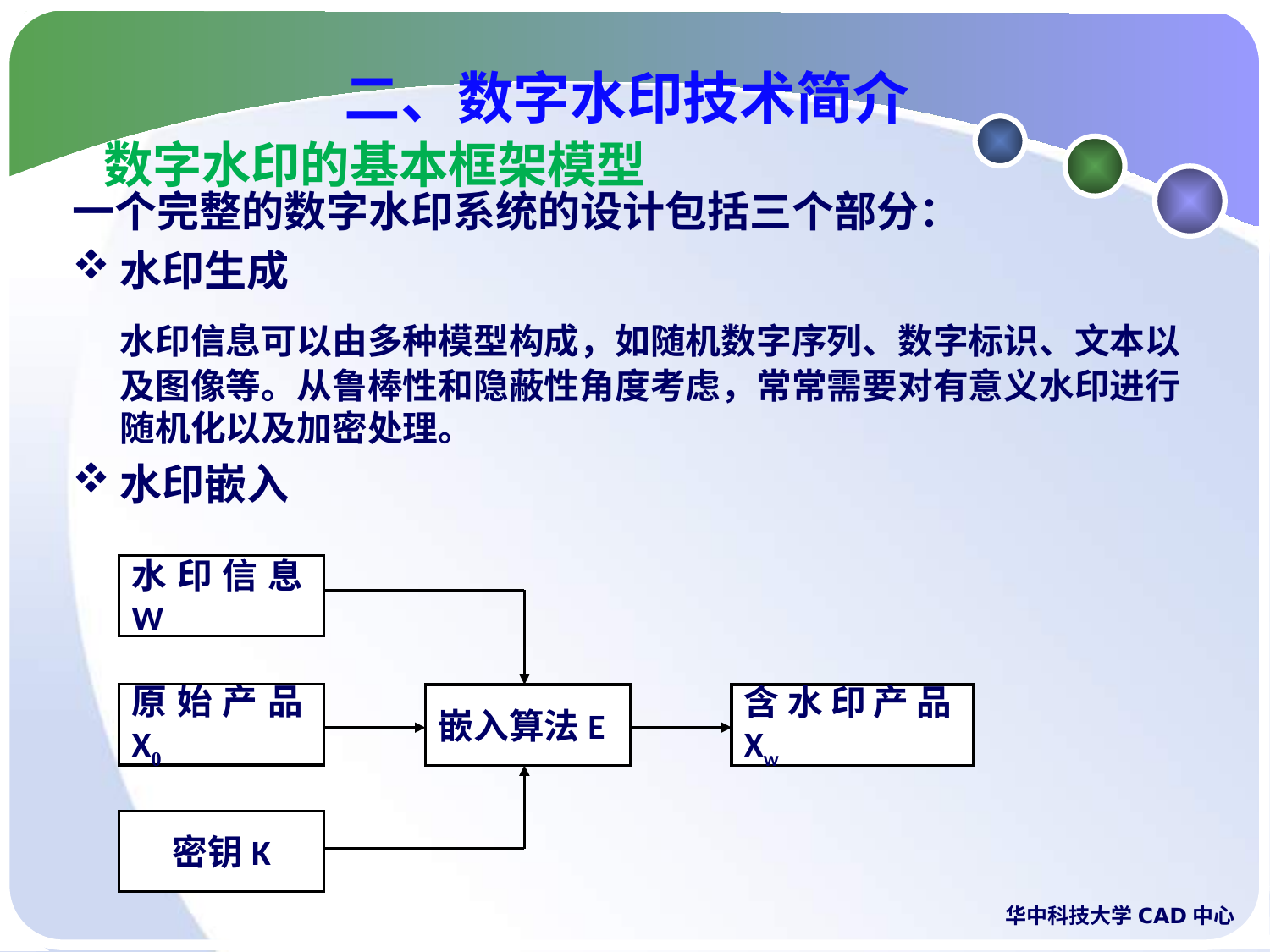

二、数字水印技术简介
# 数字水印的基本框架模型
一个完整的数字水印系统的设计包括三个部分：
水印生成
	水印信息可以由多种模型构成，如随机数字序列、数字标识、文本以及图像等。从鲁棒性和隐蔽性角度考虑，常常需要对有意义水印进行随机化以及加密处理。
水印嵌入

水印信息W
原始产品X0
嵌入算法E
含水印产品Xw
密钥K
华中科技大学CAD中心